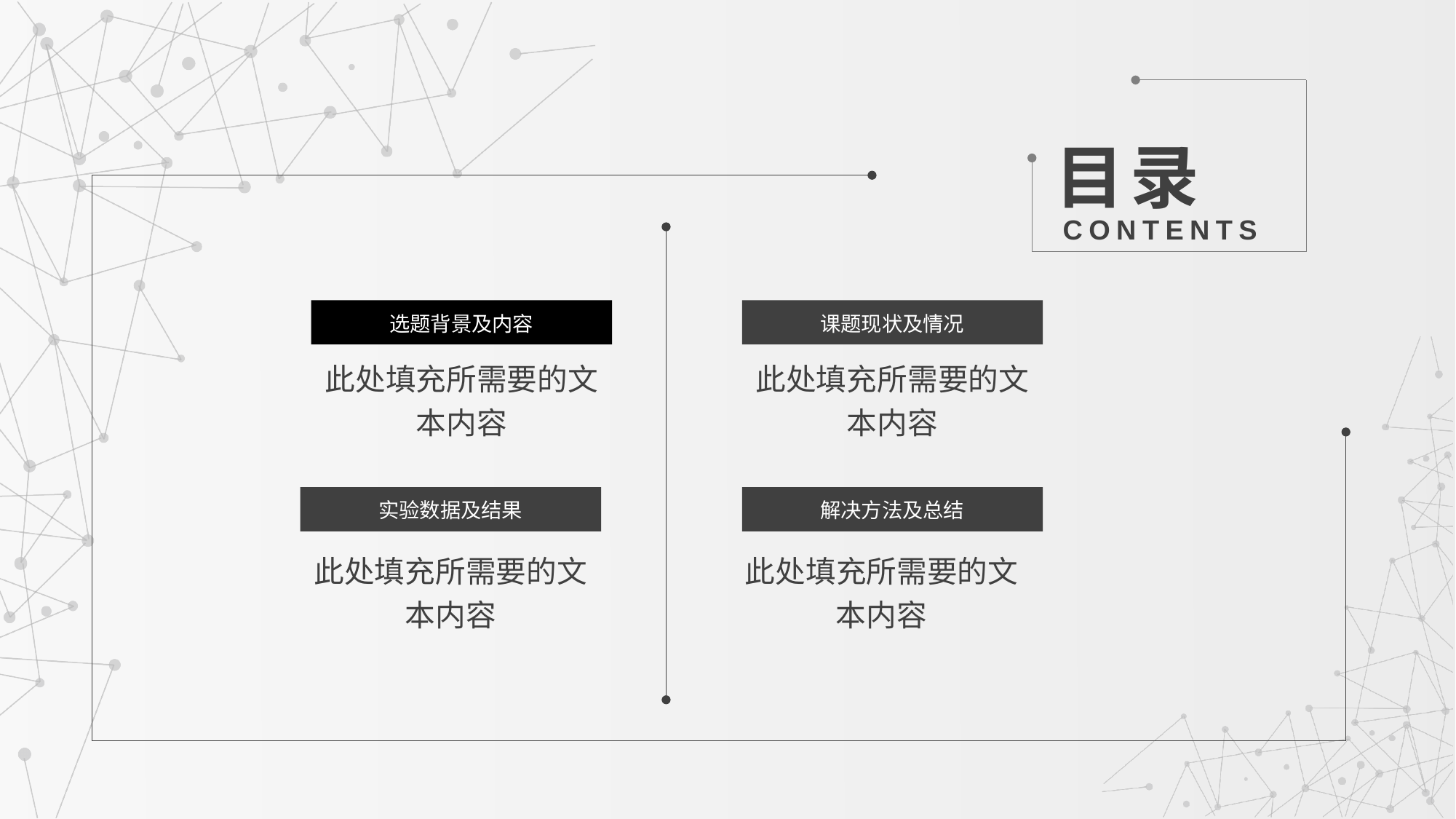

目录
CONTENTS
选题背景及内容
课题现状及情况
此处填充所需要的文本内容
此处填充所需要的文本内容
实验数据及结果
解决方法及总结
此处填充所需要的文本内容
此处填充所需要的文本内容